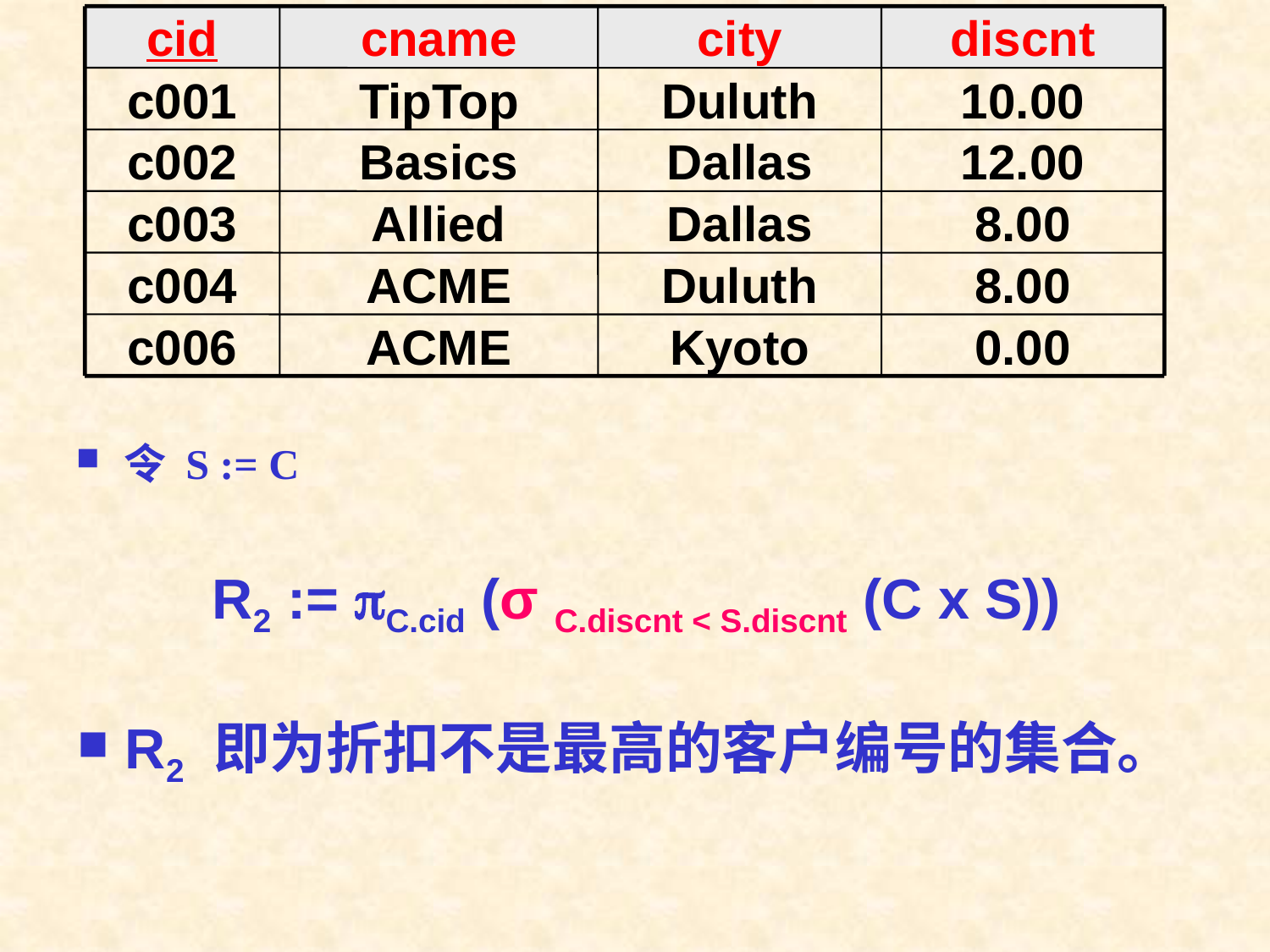

cid

cname

city

discnt

c001

TipTop
Duluth
10.00
c002

Basics
Dallas
12.00
c003

Allied
Dallas
8.00
c004

ACME
Duluth
8.00
c006

ACME
Kyoto
0.00

令 S := C
R2 := πC.cid (σ C.discnt < S.discnt (C x S))
R2 即为折扣不是最高的客户编号的集合。